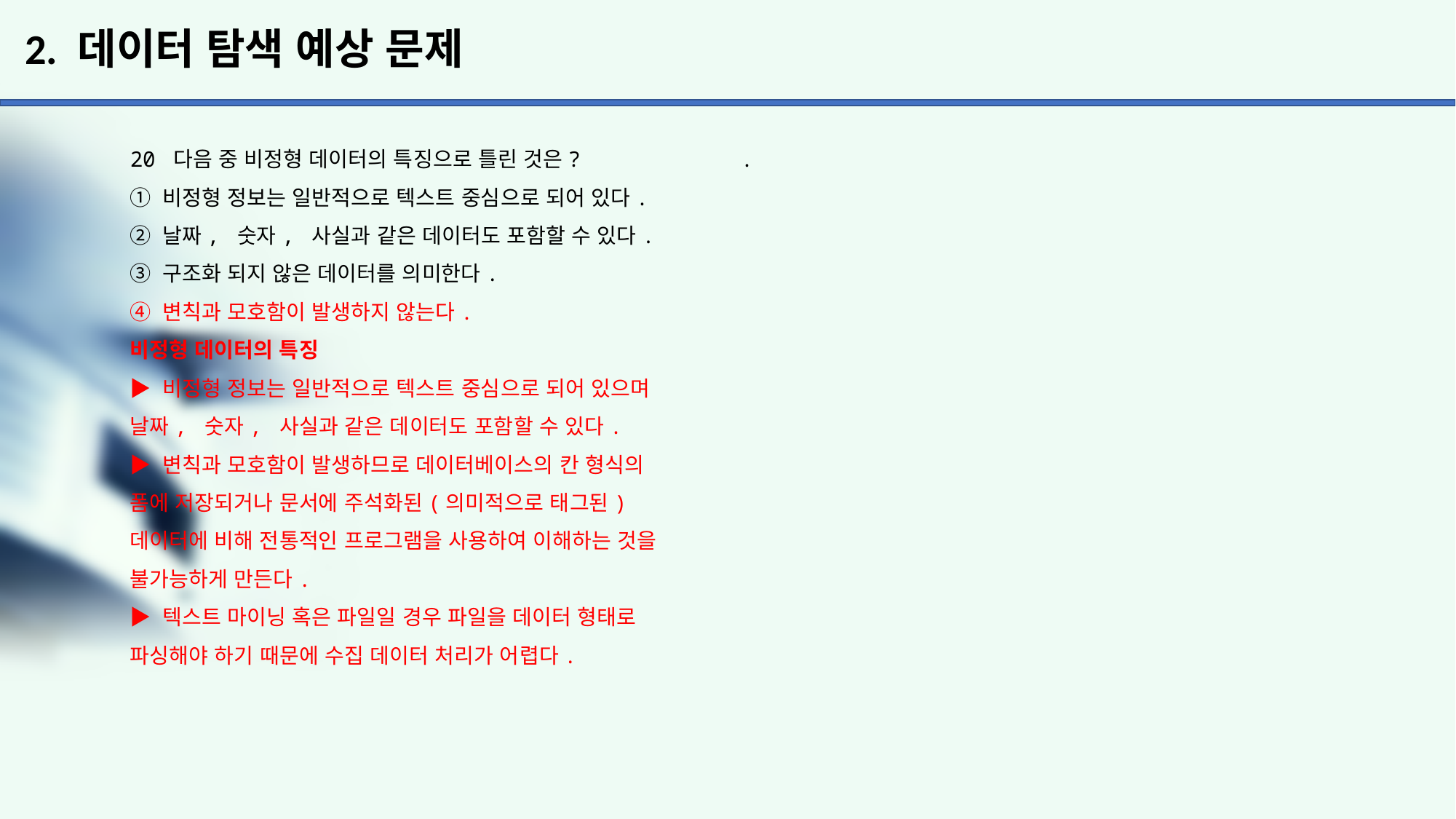

# 2. 데이터 탐색 예상 문제
20 다음 중 비정형 데이터의 특징으로 틀린 것은?
① 비정형 정보는 일반적으로 텍스트 중심으로 되어 있다.
② 날짜, 숫자, 사실과 같은 데이터도 포함할 수 있다.
③ 구조화 되지 않은 데이터를 의미한다.
④ 변칙과 모호함이 발생하지 않는다.
비정형 데이터의 특징
▶ 비정형 정보는 일반적으로 텍스트 중심으로 되어 있으며
날짜, 숫자, 사실과 같은 데이터도 포함할 수 있다.
▶ 변칙과 모호함이 발생하므로 데이터베이스의 칸 형식의
폼에 저장되거나 문서에 주석화된(의미적으로 태그된)
데이터에 비해 전통적인 프로그램을 사용하여 이해하는 것을 불가능하게 만든다.
▶ 텍스트 마이닝 혹은 파일일 경우 파일을 데이터 형태로 파싱해야 하기 때문에 수집 데이터 처리가 어렵다.
.